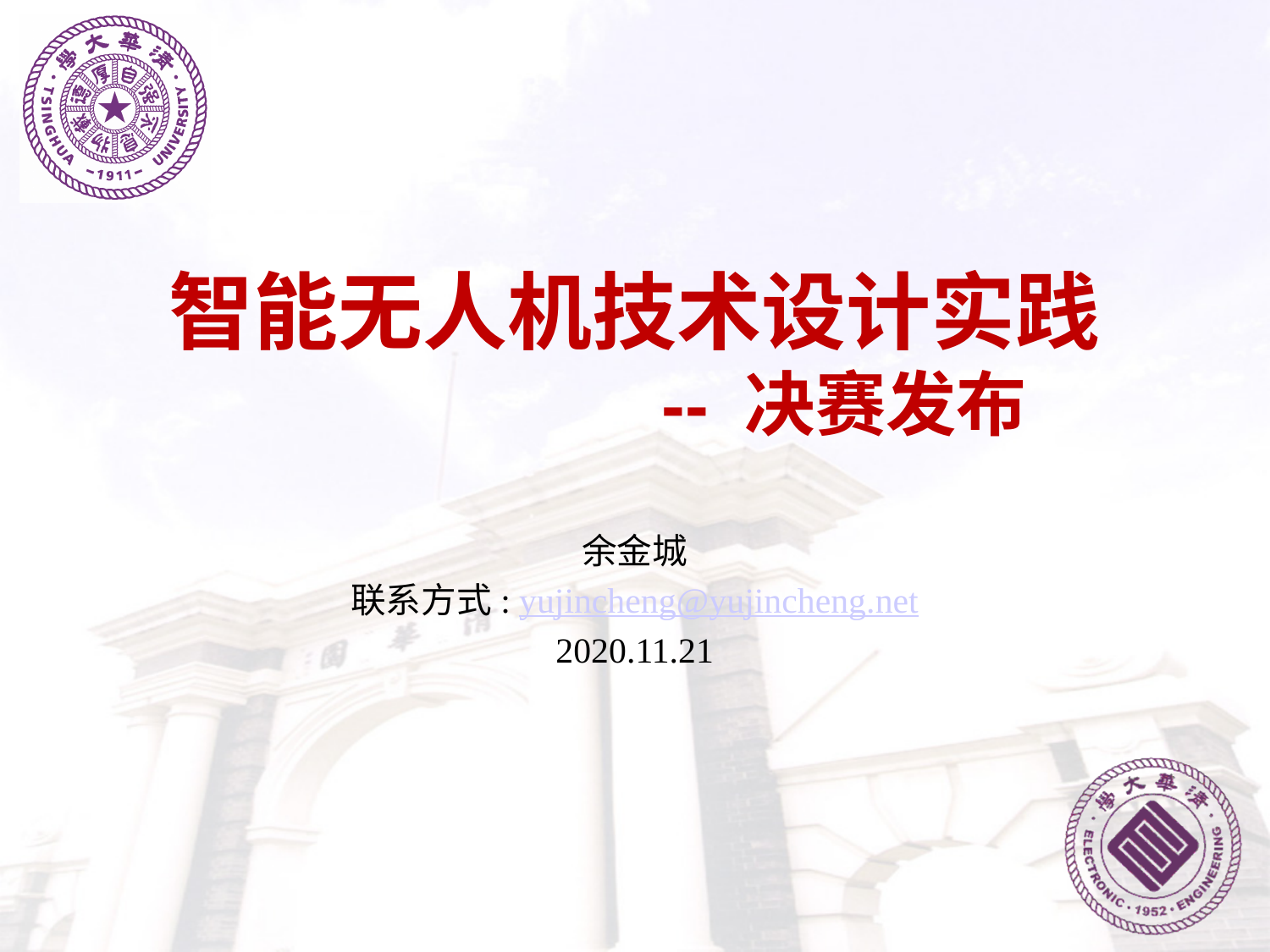

# 智能无人机技术设计实践 -- 决赛发布
余金城
联系方式: yujincheng@yujincheng.net
2020.11.21